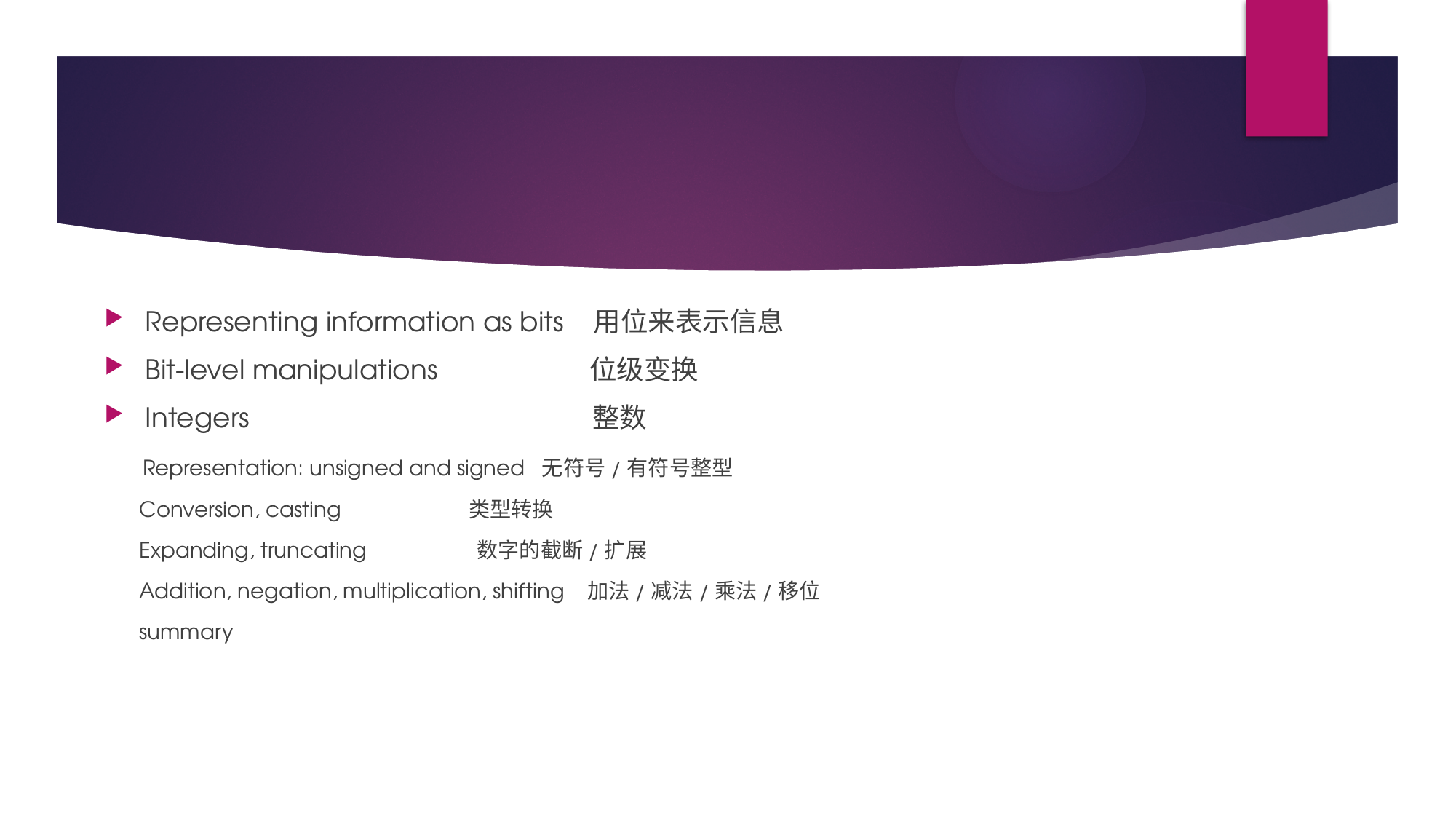

Representing information as bits   用位来表示信息
Bit-level manipulations                   位级变换
Integers                                            整数
     Representation: unsigned and signed  无符号/有符号整型
      Conversion, casting                     类型转换
      Expanding, truncating                  数字的截断/扩展
      Addition, negation, multiplication, shifting   加法/减法/乘法/移位
      summary